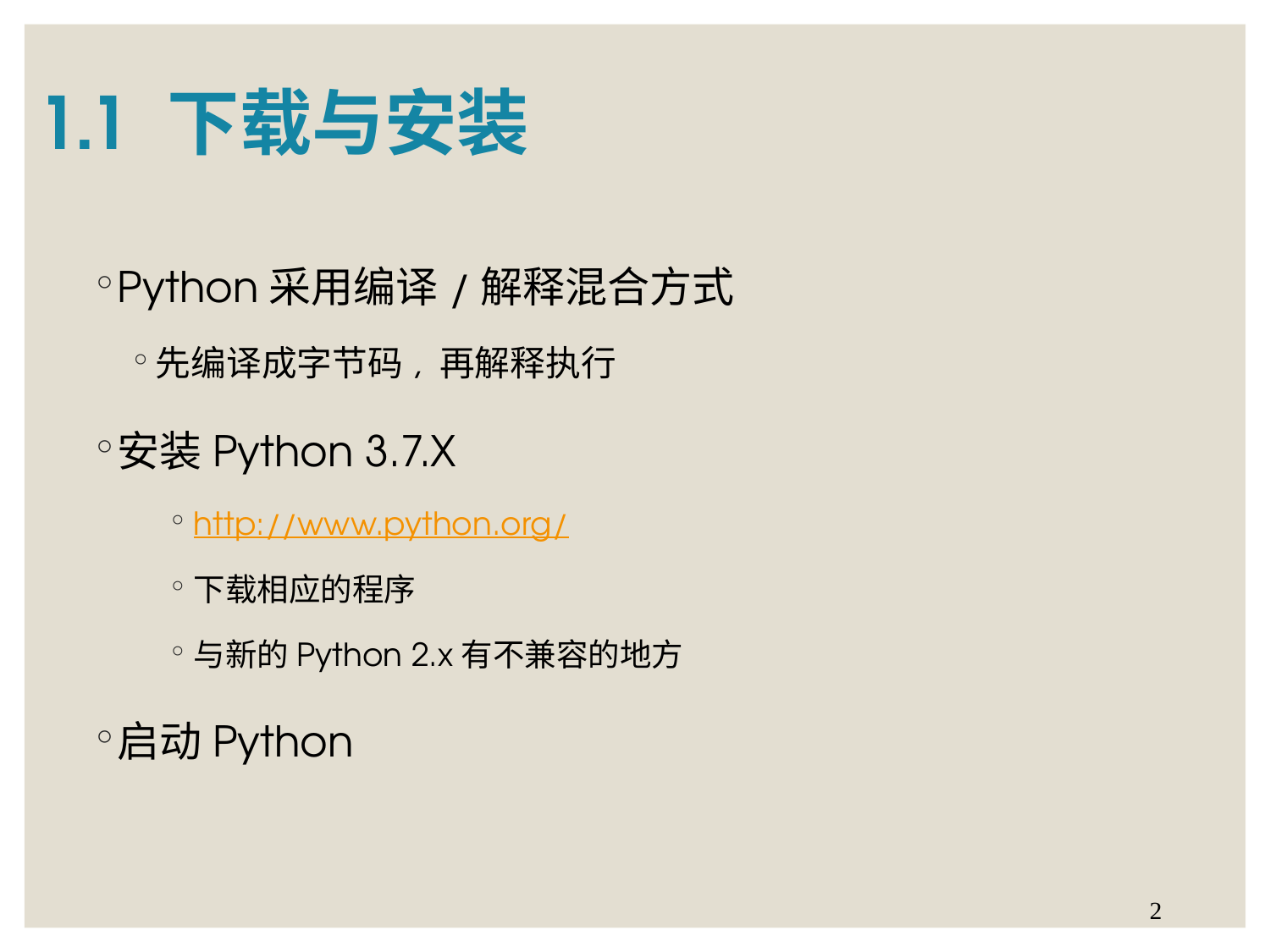

1.1 下载与安装
Python采用编译/解释混合方式
先编译成字节码, 再解释执行
安装Python 3.7.X
http://www.python.org/
下载相应的程序
与新的Python 2.x有不兼容的地方
启动Python
2